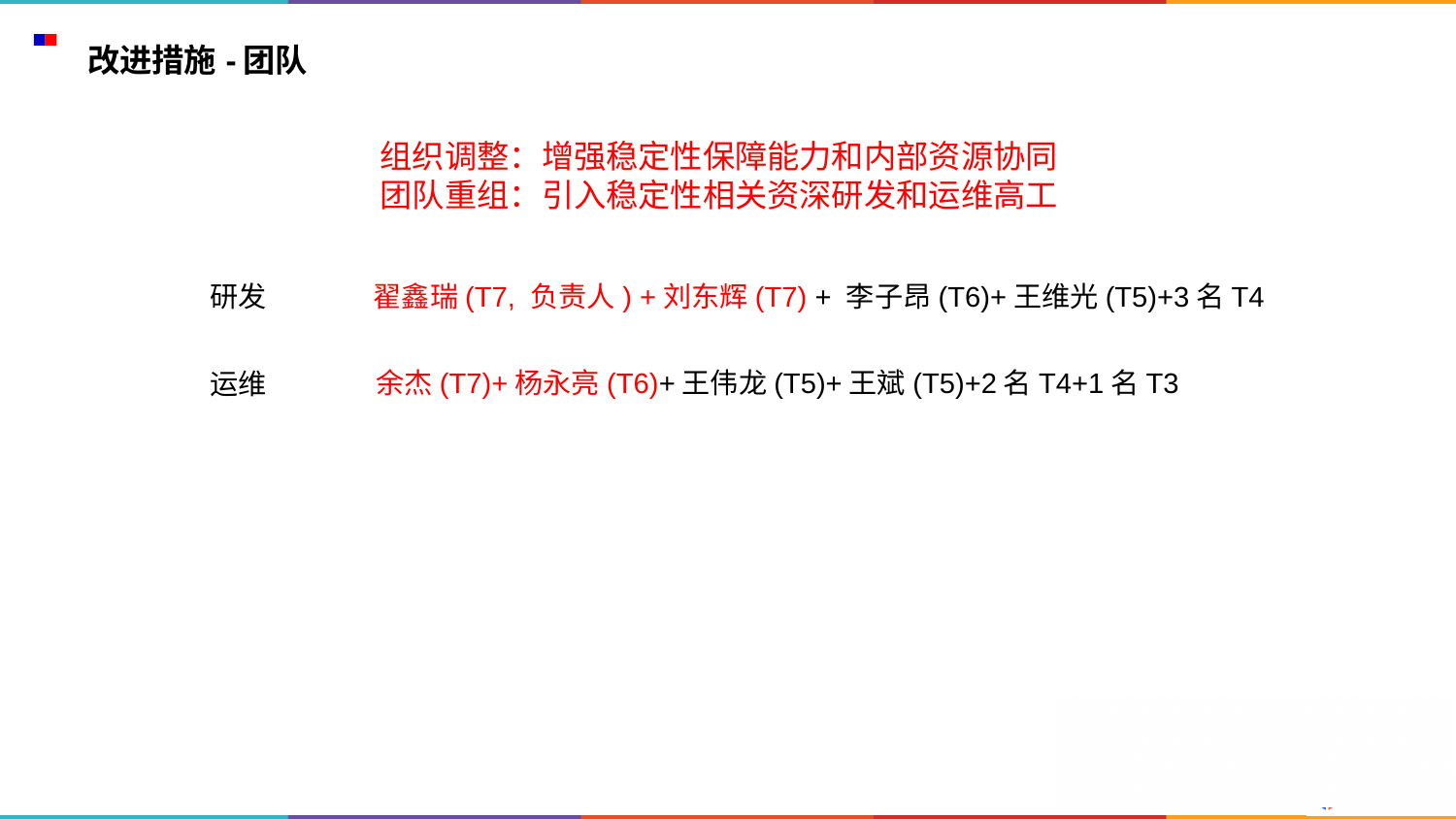

# 改进措施-团队
组织调整：增强稳定性保障能力和内部资源协同
团队重组：引入稳定性相关资深研发和运维高工
研发
 翟鑫瑞(T7, 负责人) +刘东辉(T7) + 李子昂(T6)+王维光(T5)+3名T4
余杰(T7)+杨永亮(T6)+王伟龙(T5)+王斌(T5)+2名T4+1名T3
运维